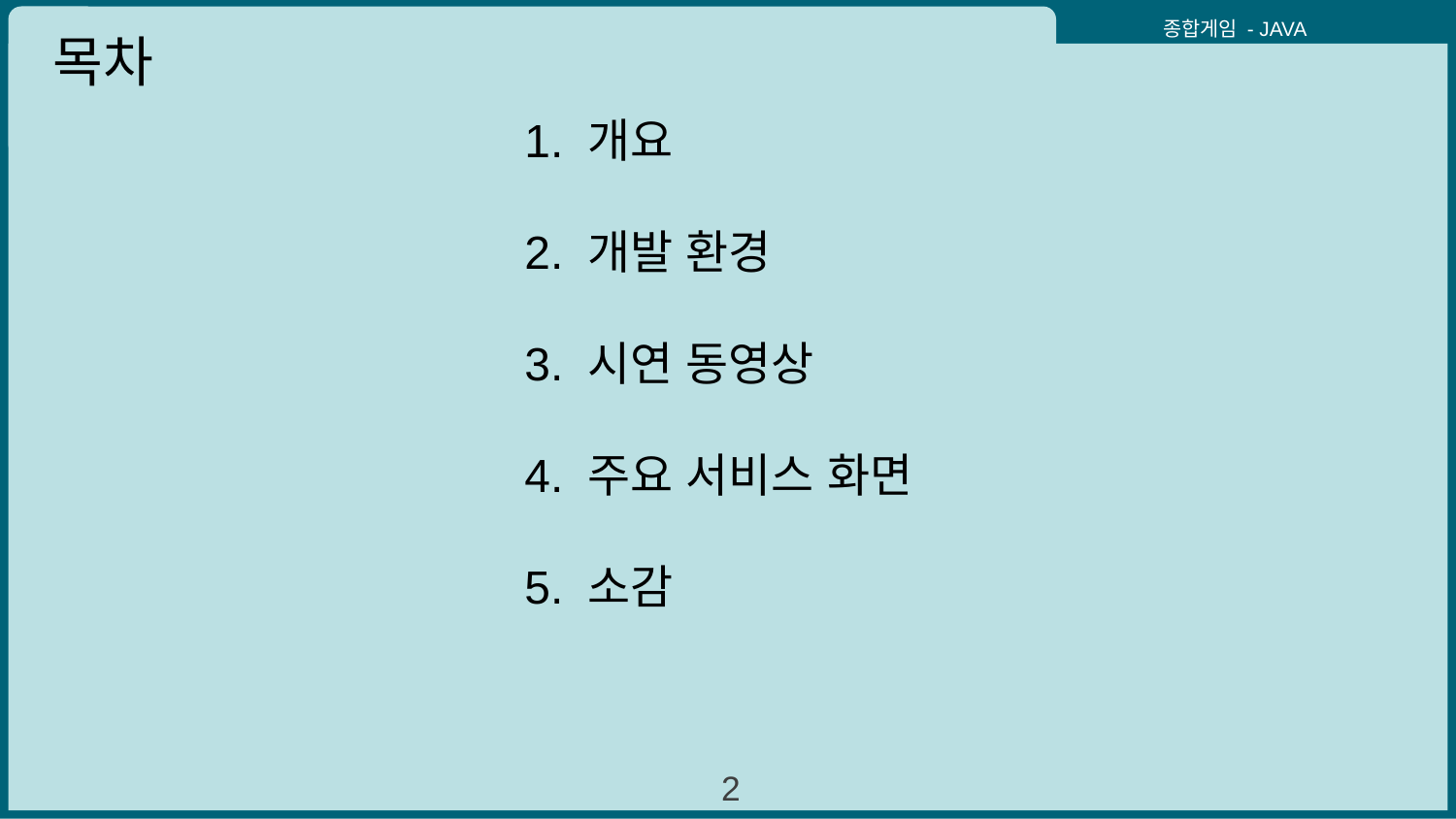

목차
1. 개요

2. 개발 환경

3. 시연 동영상

4. 주요 서비스 화면

5. 소감